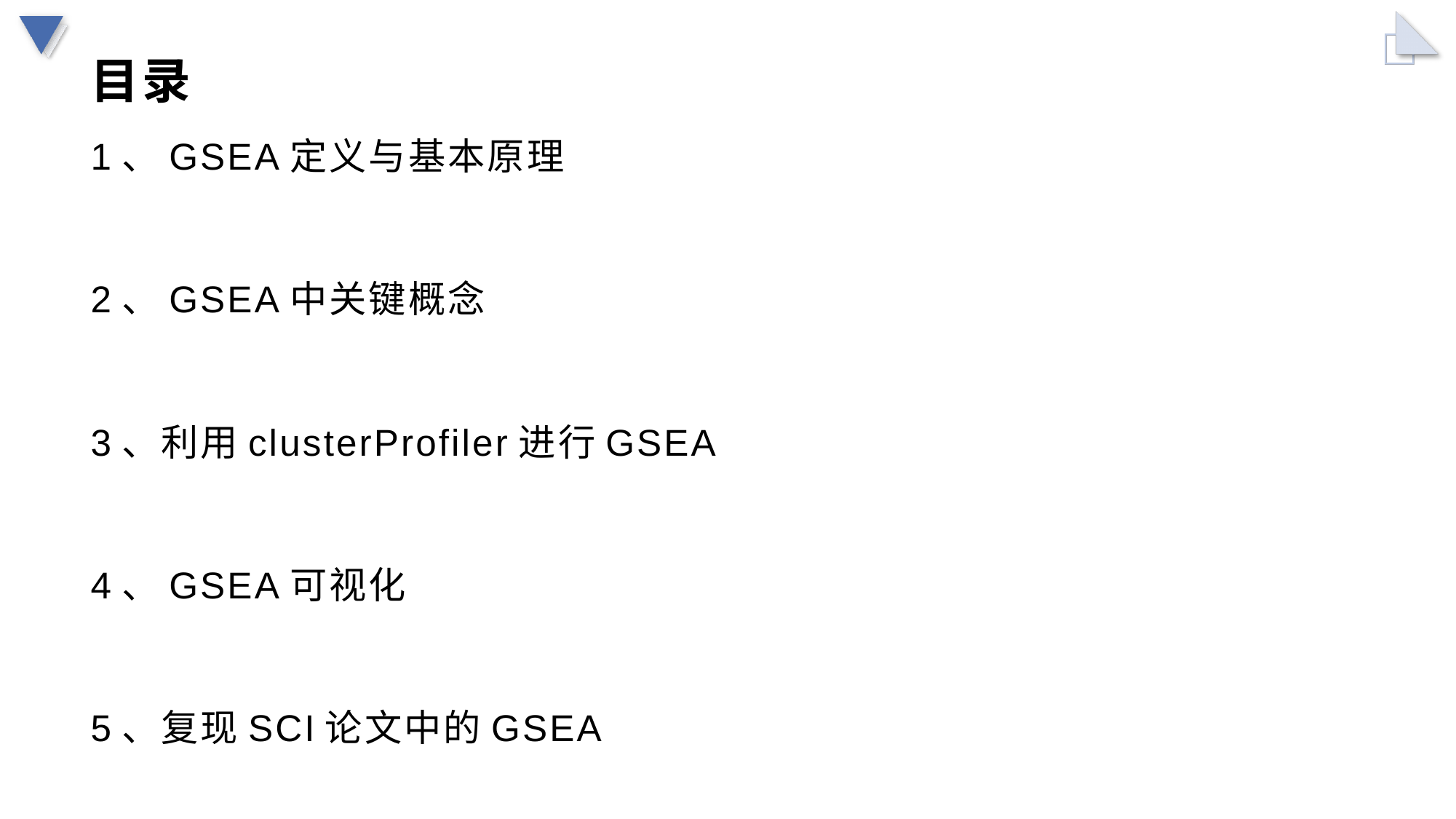

# 目录
1、GSEA定义与基本原理

2、GSEA中关键概念

3、利用clusterProfiler进行GSEA

4、GSEA可视化

5、复现SCI论文中的GSEA